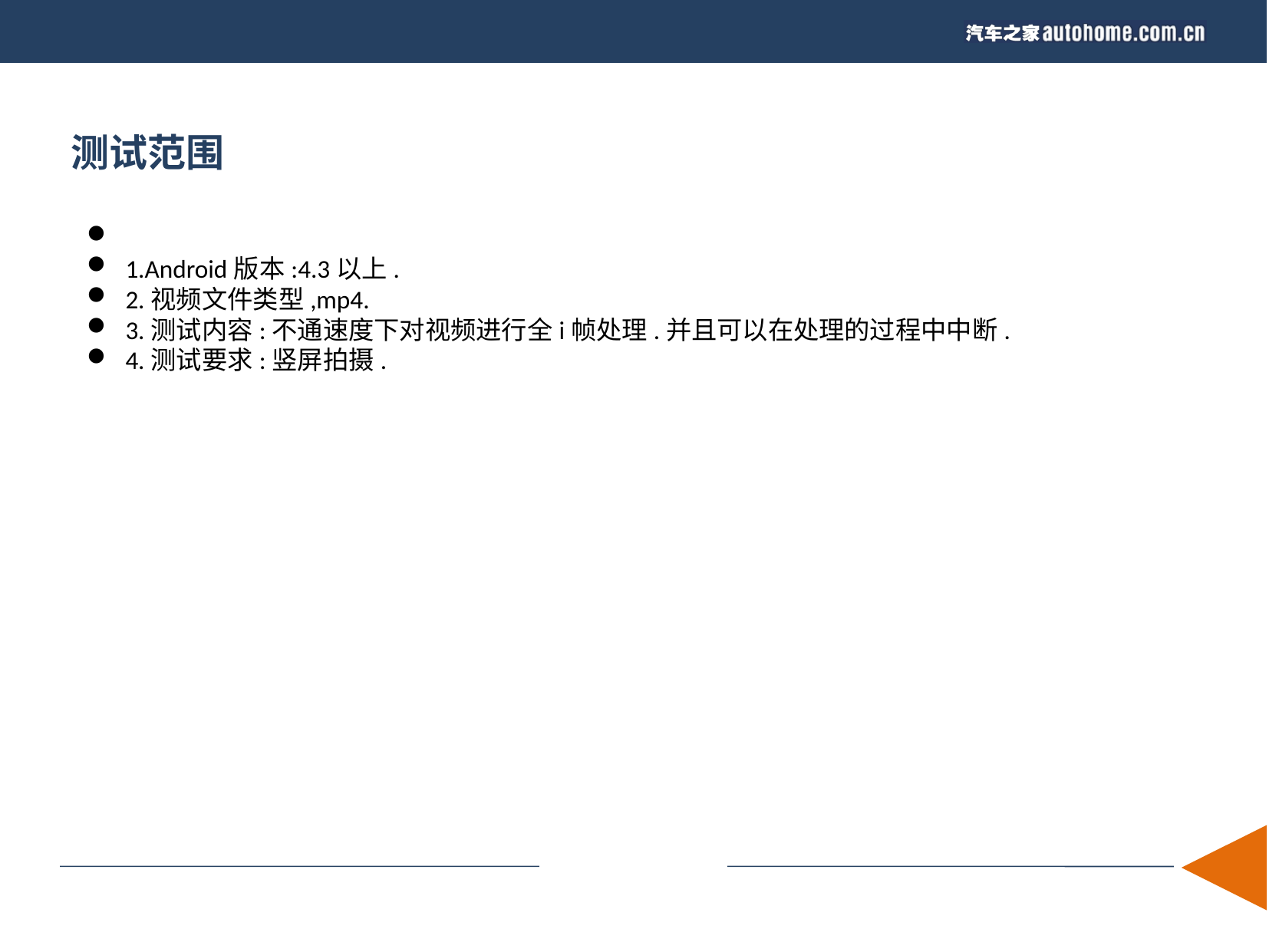

测试范围

1.Android版本:4.3以上.
2.视频文件类型,mp4.
3.测试内容:不通速度下对视频进行全i帧处理.并且可以在处理的过程中中断.
4.测试要求:竖屏拍摄.